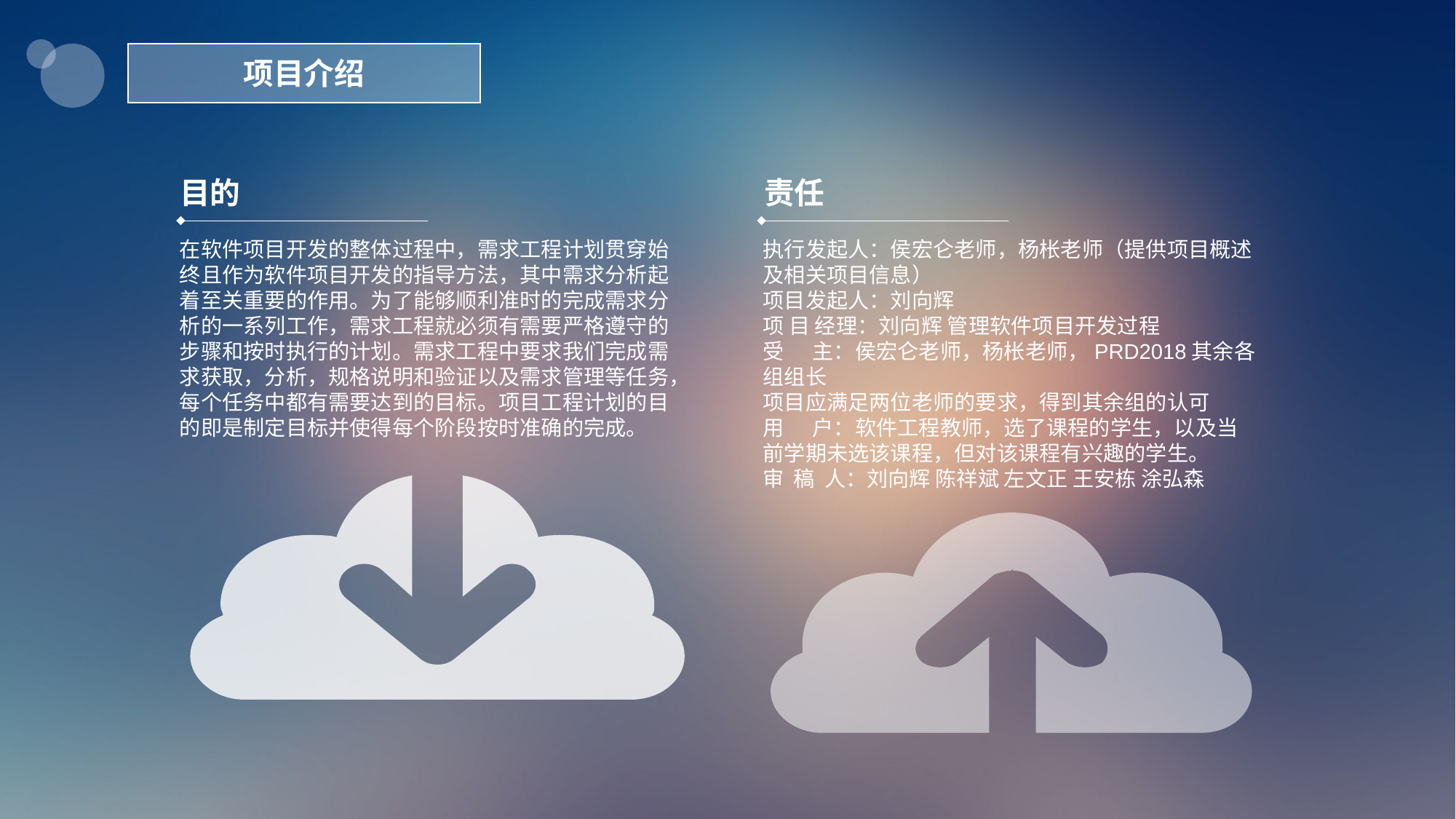

项目介绍
目的
责任
在软件项目开发的整体过程中，需求工程计划贯穿始终且作为软件项目开发的指导方法，其中需求分析起着至关重要的作用。为了能够顺利准时的完成需求分析的一系列工作，需求工程就必须有需要严格遵守的步骤和按时执行的计划。需求工程中要求我们完成需求获取，分析，规格说明和验证以及需求管理等任务，每个任务中都有需要达到的目标。项目工程计划的目的即是制定目标并使得每个阶段按时准确的完成。
执行发起人：侯宏仑老师，杨枨老师（提供项目概述及相关项目信息）
项目发起人：刘向辉
项 目 经理：刘向辉 管理软件项目开发过程
受      主：侯宏仑老师，杨枨老师，PRD2018其余各组组长
项目应满足两位老师的要求，得到其余组的认可
用      户：软件工程教师，选了课程的学生，以及当前学期未选该课程，但对该课程有兴趣的学生。
审  稿  人：刘向辉 陈祥斌 左文正 王安栋 涂弘森